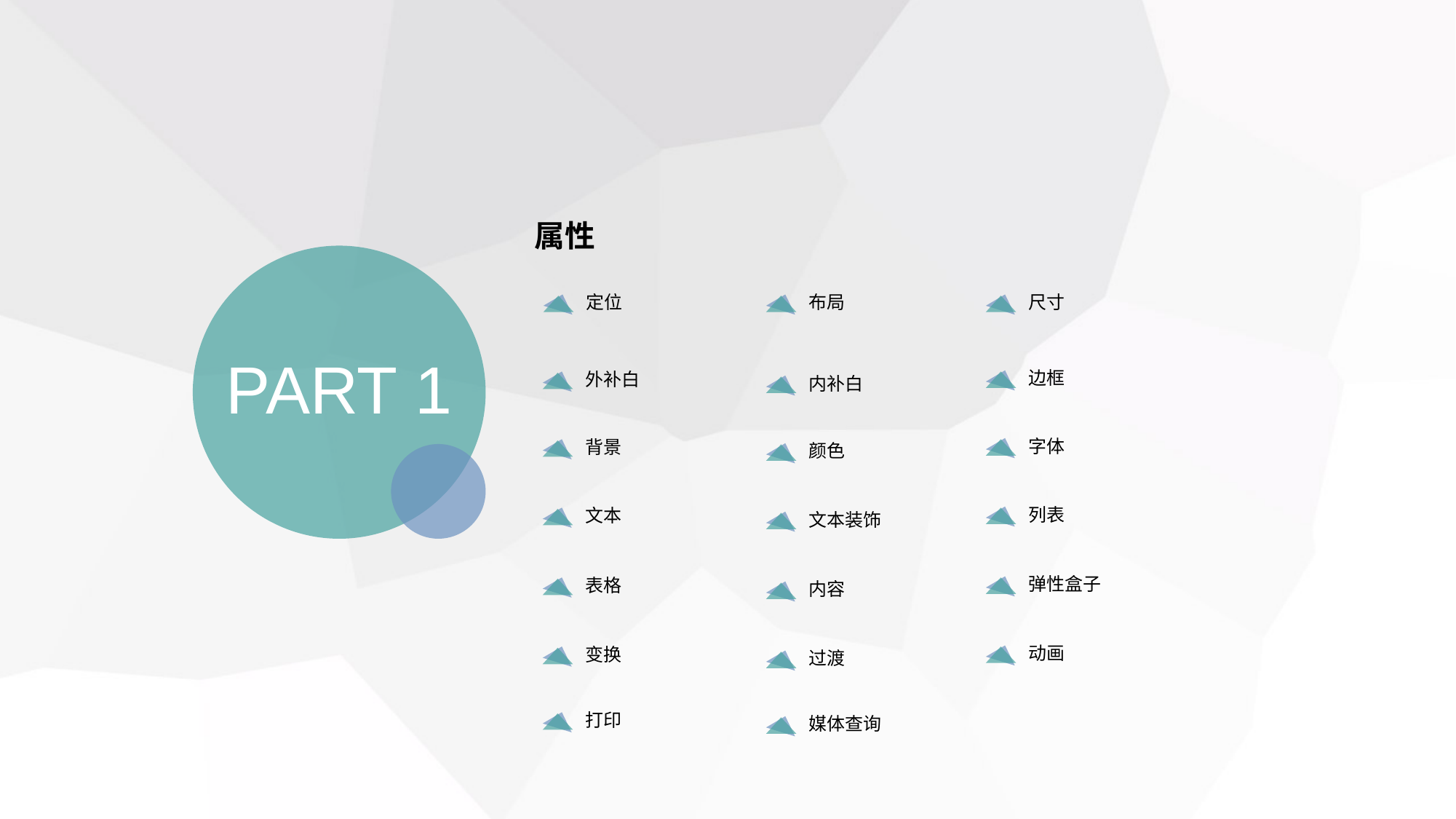

属性

定位

布局

尺寸

PART 1
边框

外补白

内补白

字体

背景

颜色

列表

文本

文本装饰

弹性盒子
表格

内容

动画

变换

过渡

打印

媒体查询